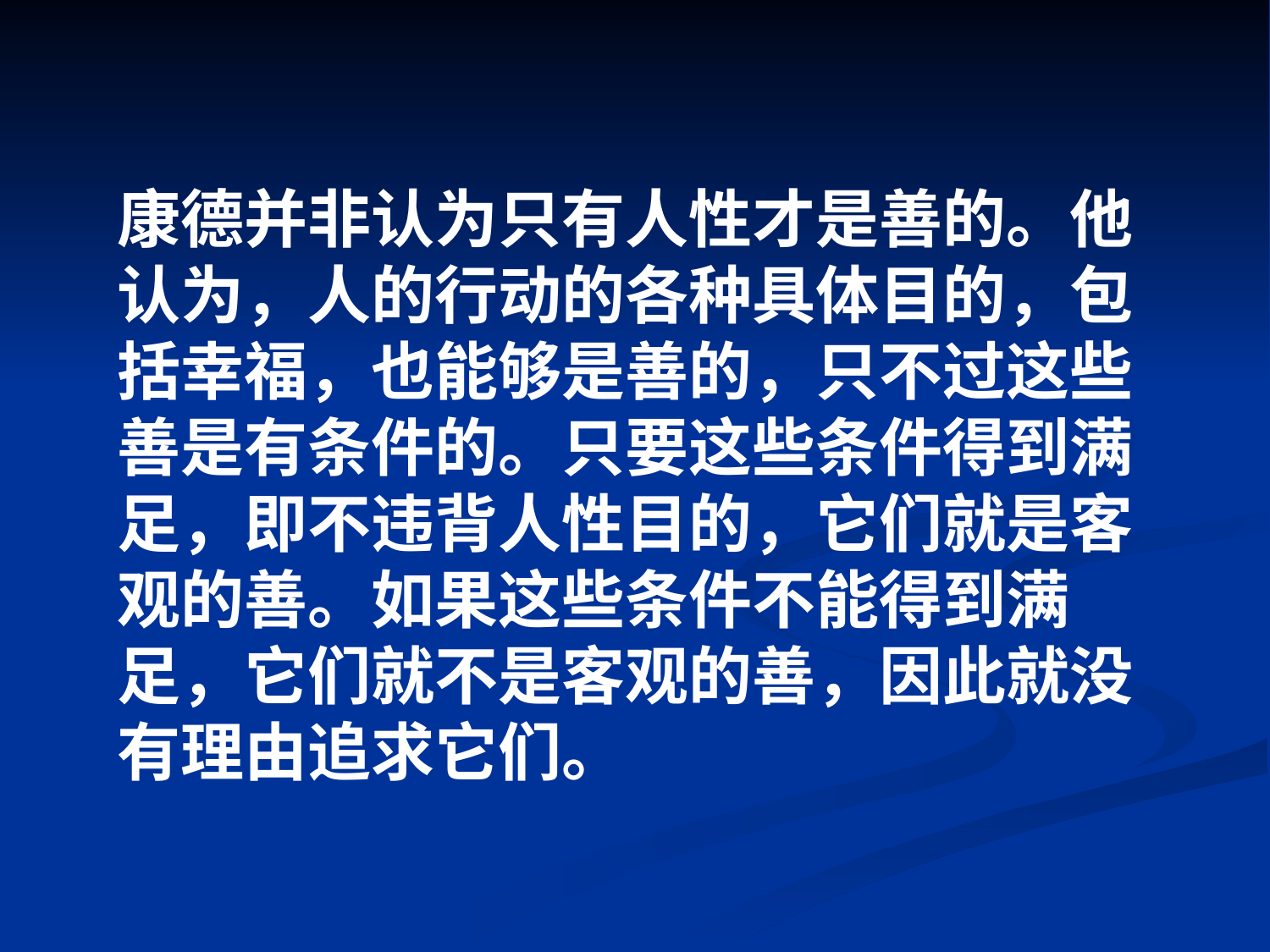

康德并非认为只有人性才是善的。他认为，人的行动的各种具体目的，包括幸福，也能够是善的，只不过这些善是有条件的。只要这些条件得到满足，即不违背人性目的，它们就是客观的善。如果这些条件不能得到满足，它们就不是客观的善，因此就没有理由追求它们。